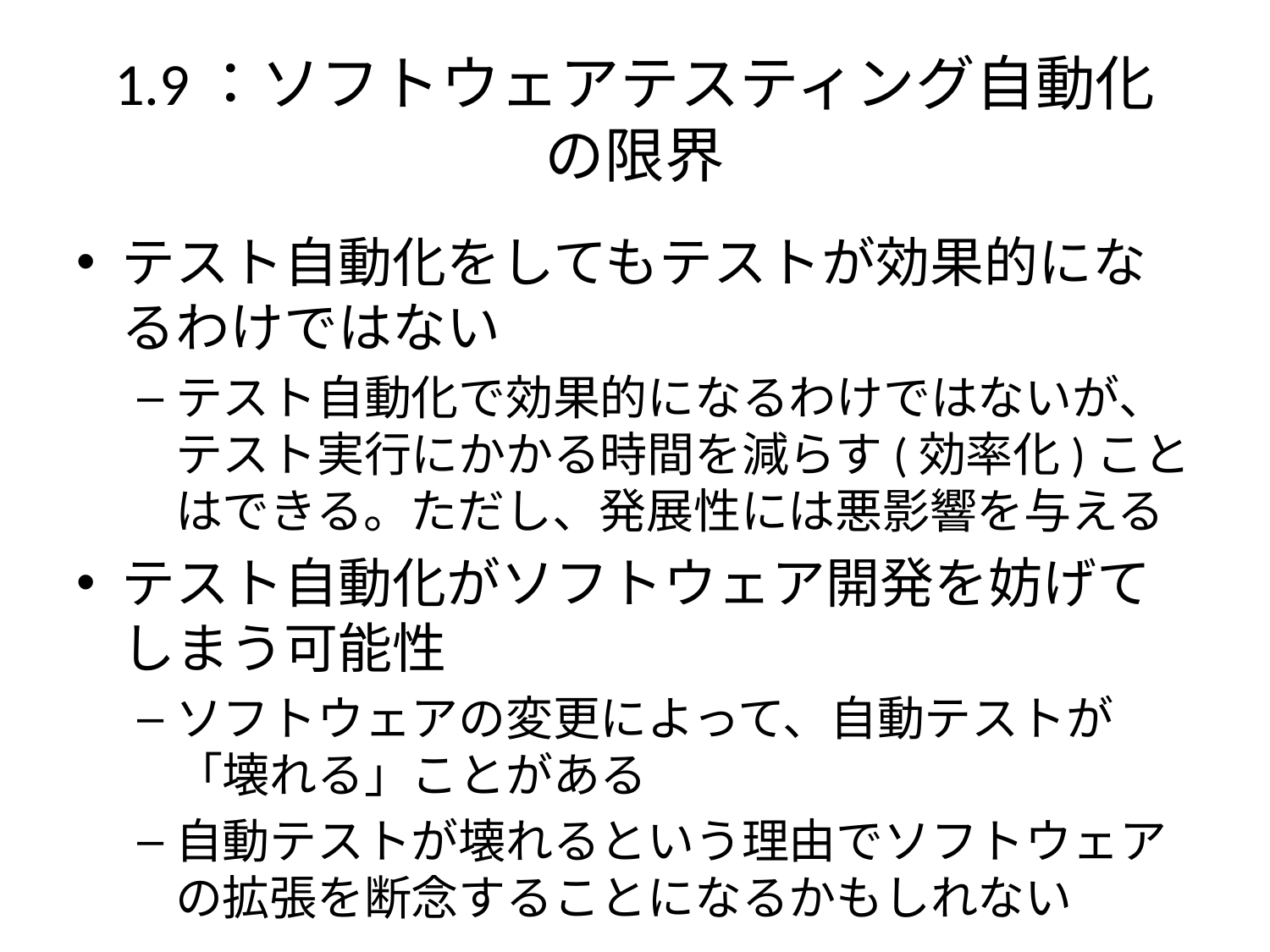

# 1.9：ソフトウェアテスティング自動化 の限界
テスト自動化をしてもテストが効果的になるわけではない
テスト自動化で効果的になるわけではないが、テスト実行にかかる時間を減らす(効率化)ことはできる。ただし、発展性には悪影響を与える
テスト自動化がソフトウェア開発を妨げてしまう可能性
ソフトウェアの変更によって、自動テストが「壊れる」ことがある
自動テストが壊れるという理由でソフトウェアの拡張を断念することになるかもしれない